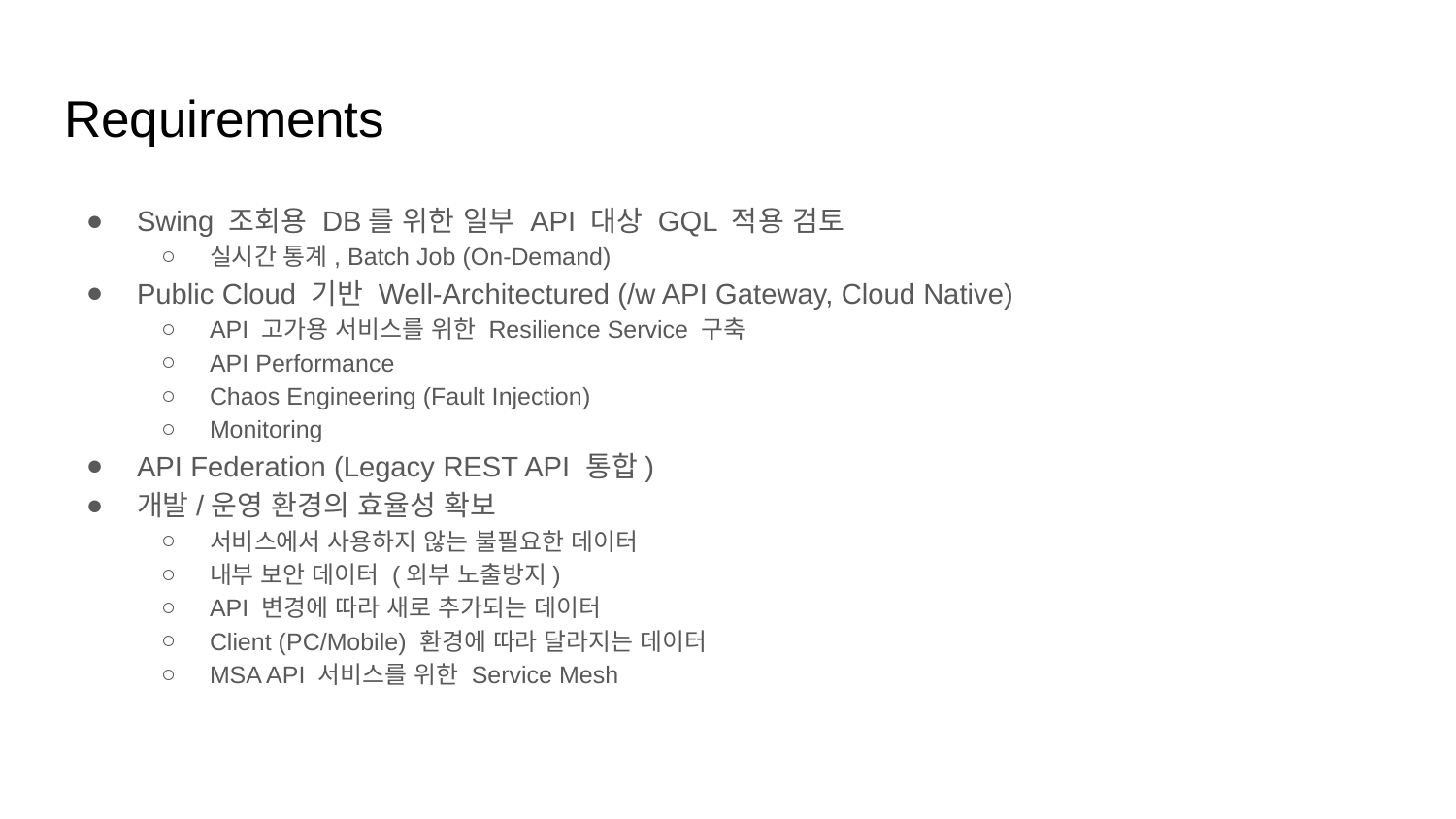

# Requirements
Swing 조회용 DB를 위한 일부 API 대상 GQL 적용 검토
실시간 통계, Batch Job (On-Demand)
Public Cloud 기반 Well-Architectured (/w API Gateway, Cloud Native)
API 고가용 서비스를 위한 Resilience Service 구축
API Performance
Chaos Engineering (Fault Injection)
Monitoring
API Federation (Legacy REST API 통합)
개발/운영 환경의 효율성 확보
서비스에서 사용하지 않는 불필요한 데이터
내부 보안 데이터 (외부 노출방지)
API 변경에 따라 새로 추가되는 데이터
Client (PC/Mobile) 환경에 따라 달라지는 데이터
MSA API 서비스를 위한 Service Mesh